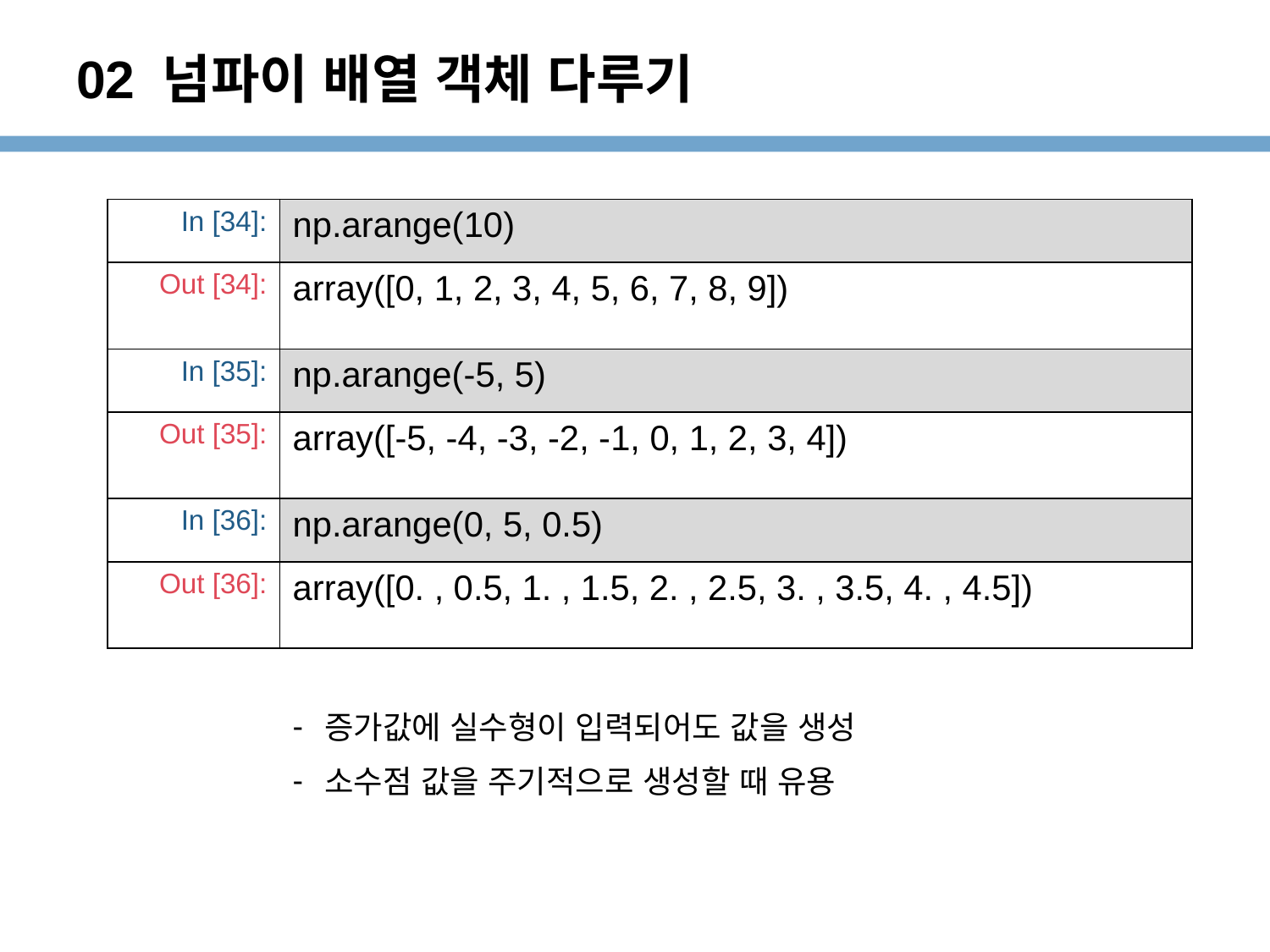

# 02 넘파이 배열 객체 다루기
| In [34]: | np.arange(10) |
| --- | --- |
| Out [34]: | array([0, 1, 2, 3, 4, 5, 6, 7, 8, 9]) |
| In [35]: | np.arange(-5, 5) |
| Out [35]: | array([-5, -4, -3, -2, -1, 0, 1, 2, 3, 4]) |
| In [36]: | np.arange(0, 5, 0.5) |
| Out [36]: | array([0. , 0.5, 1. , 1.5, 2. , 2.5, 3. , 3.5, 4. , 4.5]) |
증가값에 실수형이 입력되어도 값을 생성
소수점 값을 주기적으로 생성할 때 유용